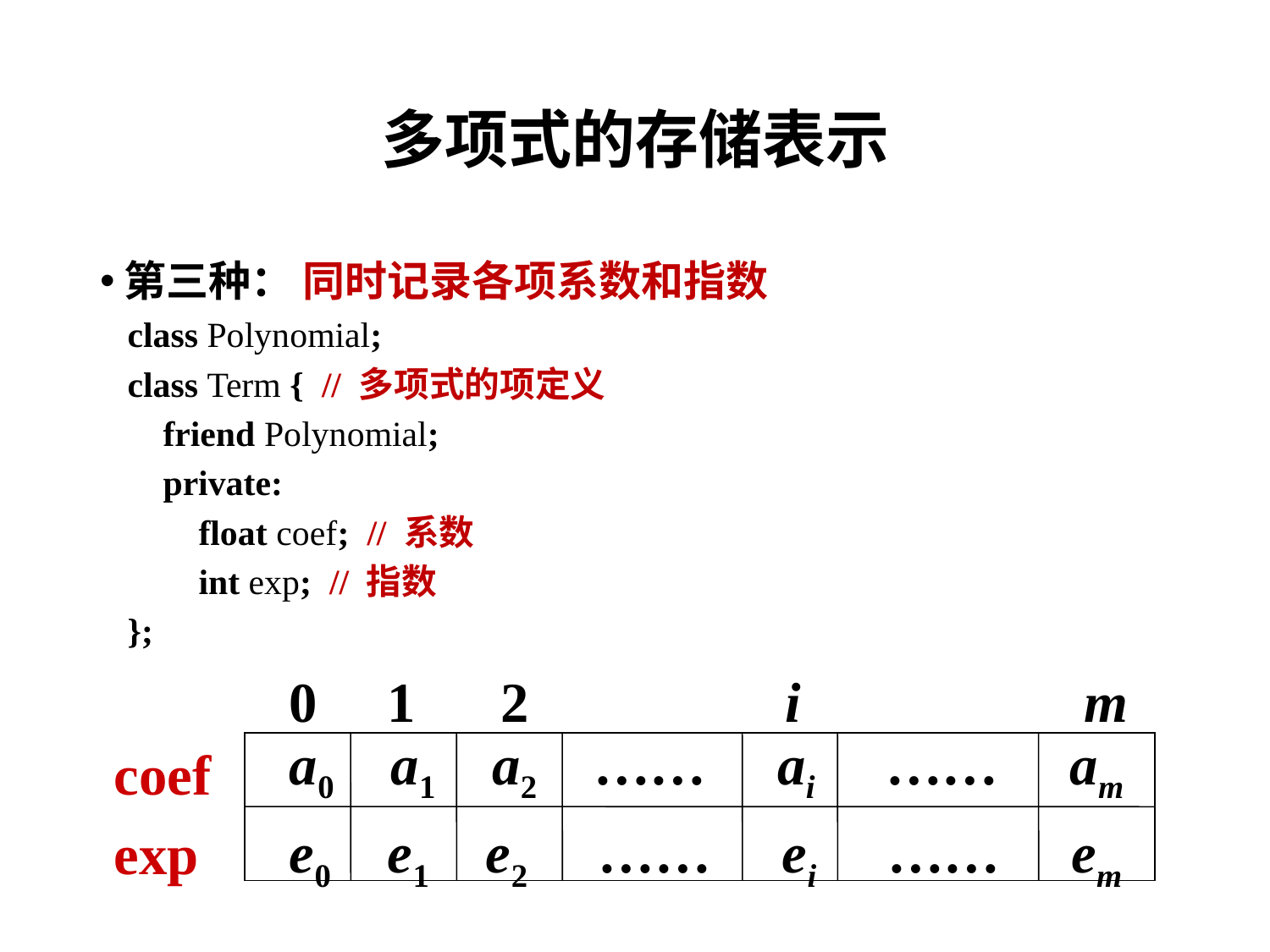

# 多项式的存储表示
第三种： 同时记录各项系数和指数
class Polynomial;
class Term {  // 多项式的项定义
    friend Polynomial;
    private:
        float coef;  // 系数
        int exp;  // 指数
};
0     1      2                  i                    m
a0    a1    a2    ……     ai     ……     am
e0    e1    e2     ……     ei     ……     em
coef
exp